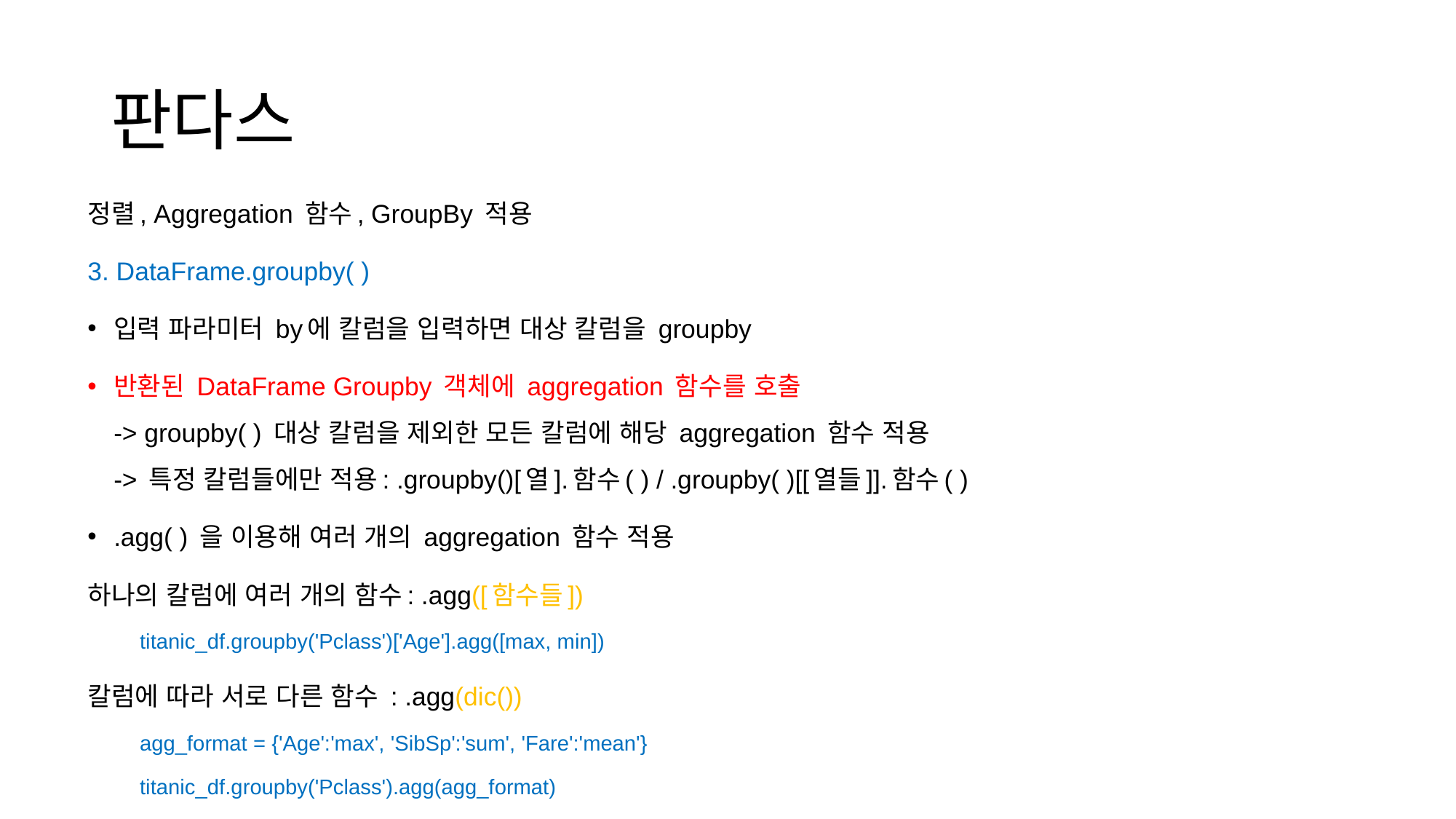

# 판다스
정렬, Aggregation 함수, GroupBy 적용
3. DataFrame.groupby( )
입력 파라미터 by에 칼럼을 입력하면 대상 칼럼을 groupby
반환된 DataFrame Groupby 객체에 aggregation 함수를 호출
-> groupby( ) 대상 칼럼을 제외한 모든 칼럼에 해당 aggregation 함수 적용
-> 특정 칼럼들에만 적용: .groupby()[열].함수( ) / .groupby( )[[열들]].함수( )
.agg( ) 을 이용해 여러 개의 aggregation 함수 적용
하나의 칼럼에 여러 개의 함수: .agg([함수들])
titanic_df.groupby('Pclass')['Age'].agg([max, min])
칼럼에 따라 서로 다른 함수 : .agg(dic())
agg_format = {'Age':'max', 'SibSp':'sum', 'Fare':'mean'}
titanic_df.groupby('Pclass').agg(agg_format)